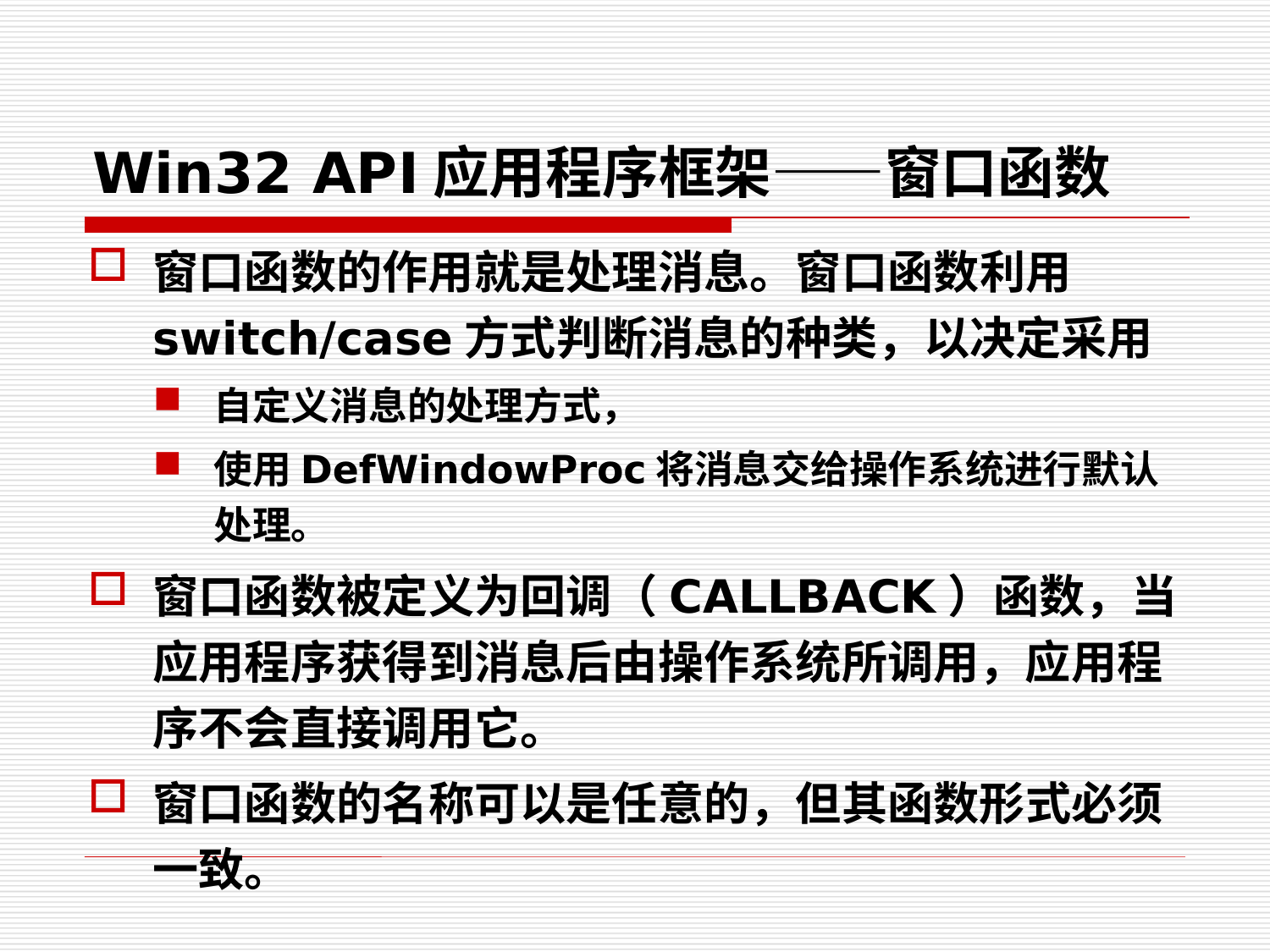

# Win32 API应用程序框架——窗口函数
窗口函数的作用就是处理消息。窗口函数利用switch/case方式判断消息的种类，以决定采用
自定义消息的处理方式，
使用DefWindowProc将消息交给操作系统进行默认处理。
窗口函数被定义为回调（CALLBACK）函数，当应用程序获得到消息后由操作系统所调用，应用程序不会直接调用它。
窗口函数的名称可以是任意的，但其函数形式必须一致。